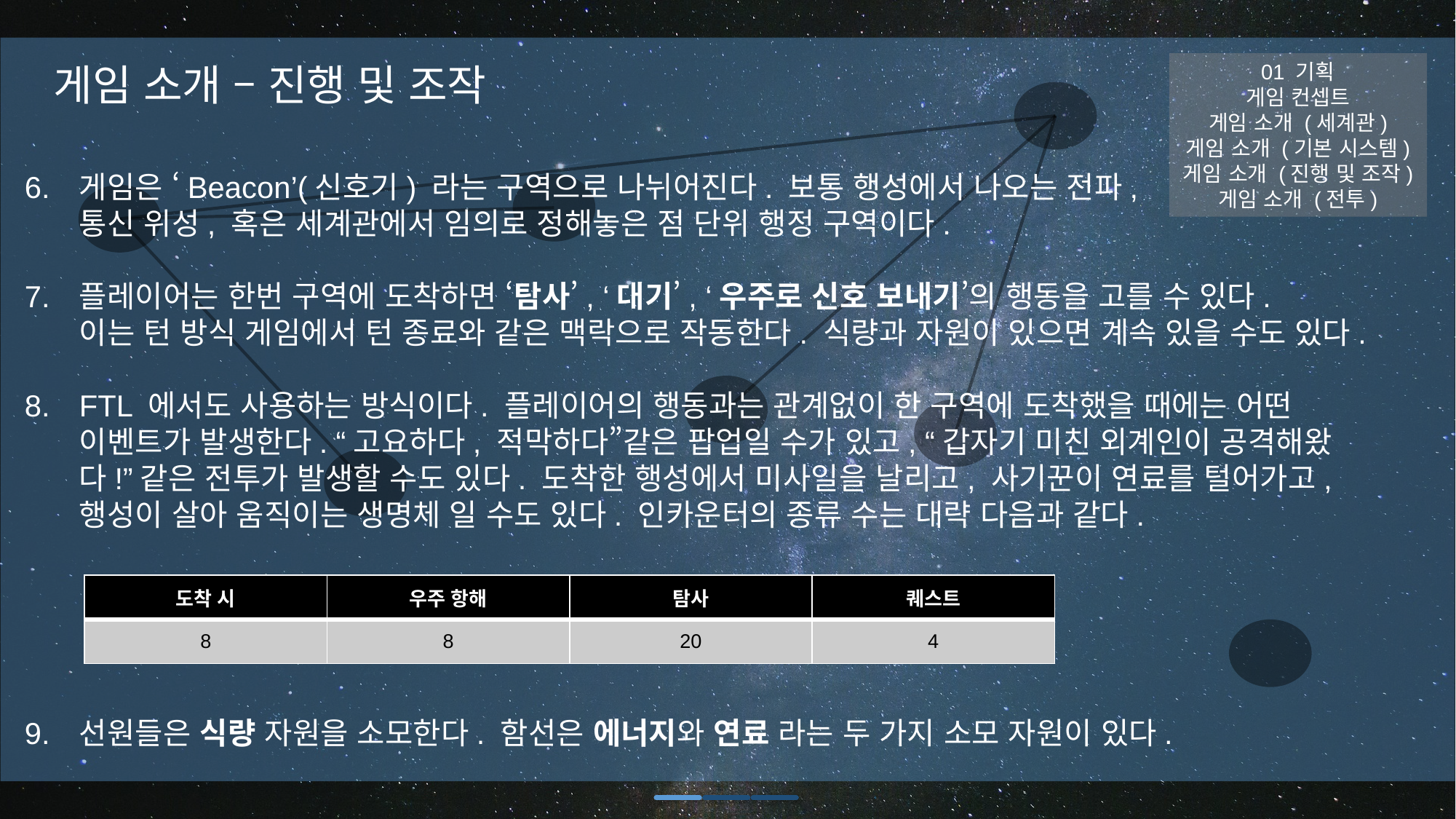

게임 소개 – 진행 및 조작
01 기획
게임 컨셉트
게임 소개 (세계관)
게임 소개 (기본 시스템)
게임 소개 (진행 및 조작)
게임 소개 (전투)

게임은 ‘Beacon’(신호기) 라는 구역으로 나뉘어진다. 보통 행성에서 나오는 전파,
통신 위성, 혹은 세계관에서 임의로 정해놓은 점 단위 행정 구역이다.

플레이어는 한번 구역에 도착하면 ‘탐사’, ‘대기’, ‘우주로 신호 보내기’의 행동을 고를 수 있다.
이는 턴 방식 게임에서 턴 종료와 같은 맥락으로 작동한다. 식량과 자원이 있으면 계속 있을 수도 있다.
FTL 에서도 사용하는 방식이다. 플레이어의 행동과는 관계없이 한 구역에 도착했을 때에는 어떤 이벤트가 발생한다. “고요하다, 적막하다”같은 팝업일 수가 있고, “갑자기 미친 외계인이 공격해왔다!”같은 전투가 발생할 수도 있다. 도착한 행성에서 미사일을 날리고, 사기꾼이 연료를 털어가고, 행성이 살아 움직이는 생명체 일 수도 있다. 인카운터의 종류 수는 대략 다음과 같다.

선원들은 식량 자원을 소모한다. 함선은 에너지와 연료 라는 두 가지 소모 자원이 있다.
| 도착 시 | 우주 항해 | 탐사 | 퀘스트 |
| --- | --- | --- | --- |
| 8 | 8 | 20 | 4 |